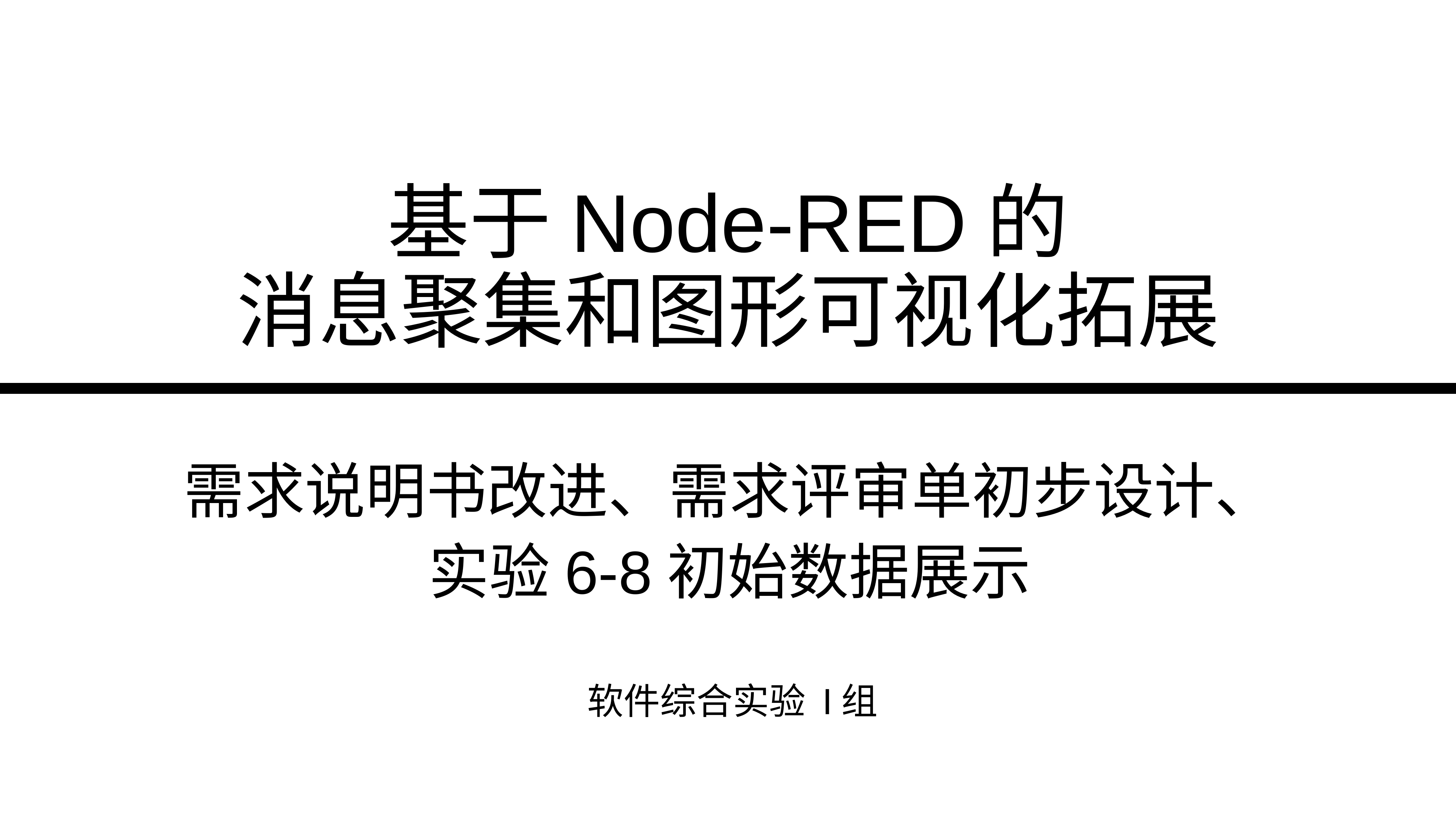

# 基于Node-RED的 消息聚集和图形可视化拓展

需求说明书改进、需求评审单初步设计、
实验6-8初始数据展示
软件综合实验 I组